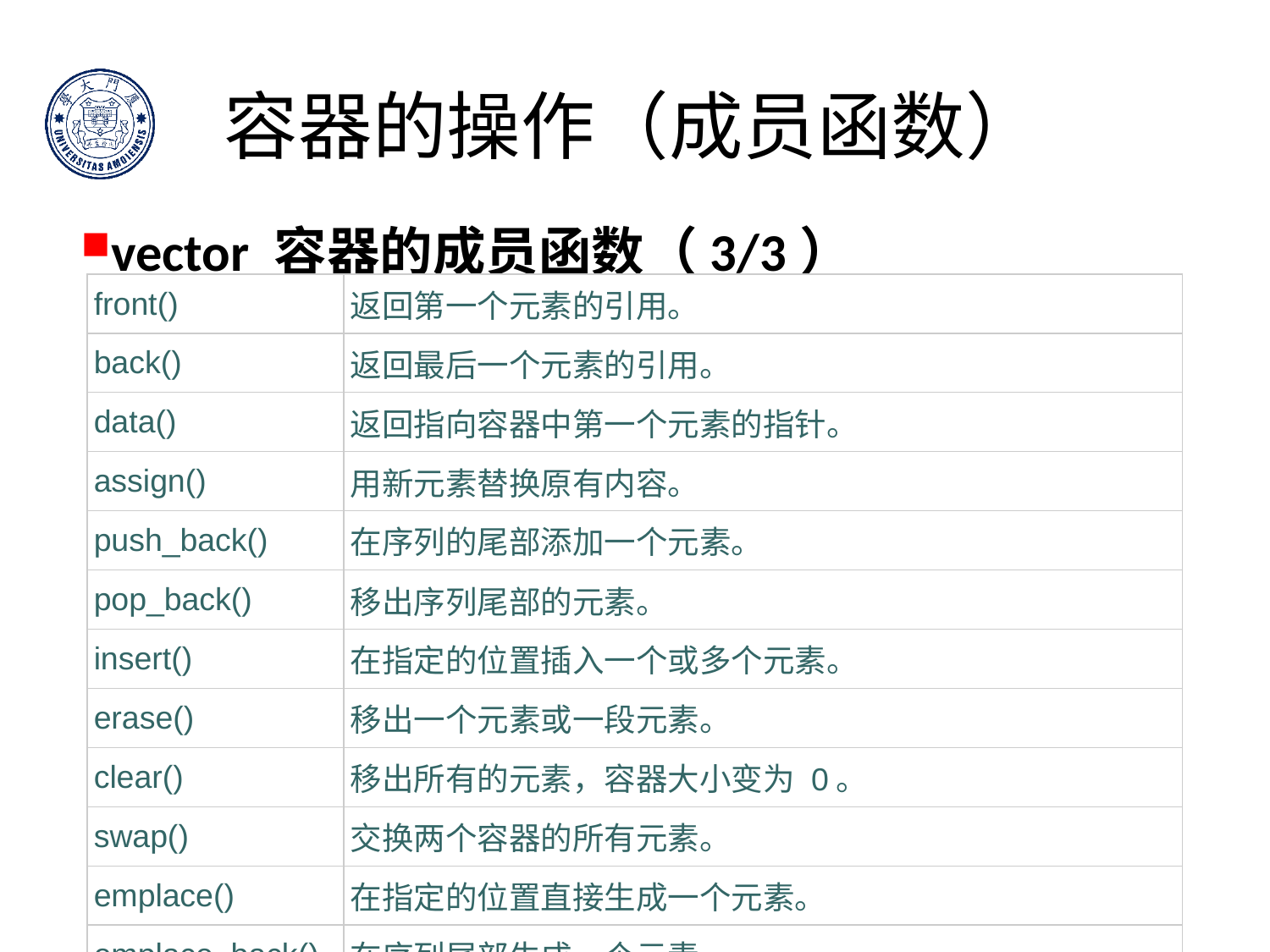

# 容器的操作（成员函数）
vector 容器的成员函数（3/3）

| front() | 返回第一个元素的引用。 |
| --- | --- |
| back() | 返回最后一个元素的引用。 |
| data() | 返回指向容器中第一个元素的指针。 |
| assign() | 用新元素替换原有内容。 |
| push\_back() | 在序列的尾部添加一个元素。 |
| pop\_back() | 移出序列尾部的元素。 |
| insert() | 在指定的位置插入一个或多个元素。 |
| erase() | 移出一个元素或一段元素。 |
| clear() | 移出所有的元素，容器大小变为 0。 |
| swap() | 交换两个容器的所有元素。 |
| emplace() | 在指定的位置直接生成一个元素。 |
| emplace\_back() | 在序列尾部生成一个元素。 |
52